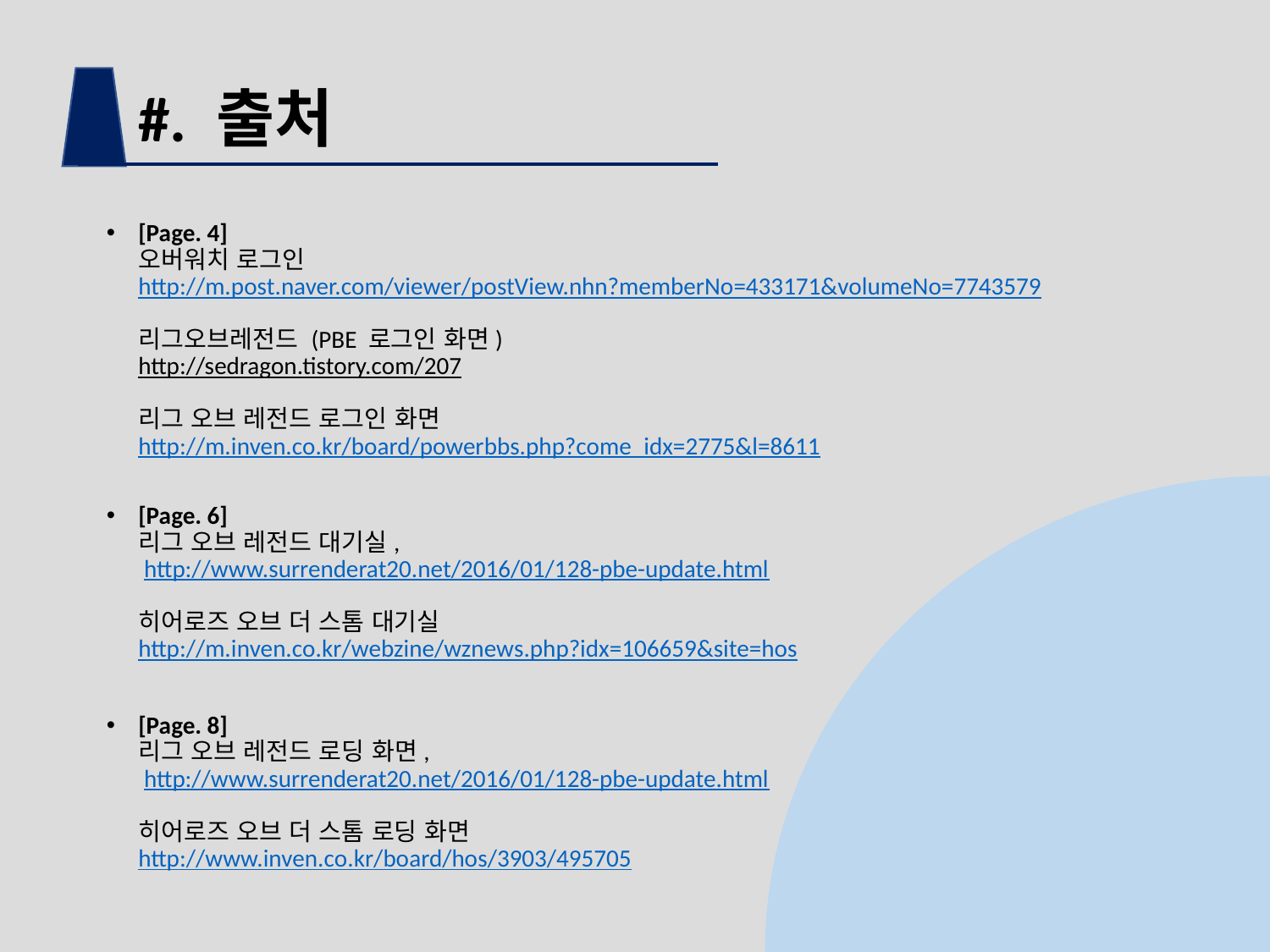

#
#. 출처
[Page. 4]
오버워치 로그인 http://m.post.naver.com/viewer/postView.nhn?memberNo=433171&volumeNo=7743579
리그오브레전드 (PBE 로그인 화면)
http://sedragon.tistory.com/207
리그 오브 레전드 로그인 화면
http://m.inven.co.kr/board/powerbbs.php?come_idx=2775&l=8611
[Page. 6]
리그 오브 레전드 대기실,
 http://www.surrenderat20.net/2016/01/128-pbe-update.html
히어로즈 오브 더 스톰 대기실
http://m.inven.co.kr/webzine/wznews.php?idx=106659&site=hos
[Page. 8]
리그 오브 레전드 로딩 화면,
 http://www.surrenderat20.net/2016/01/128-pbe-update.html
히어로즈 오브 더 스톰 로딩 화면
http://www.inven.co.kr/board/hos/3903/495705